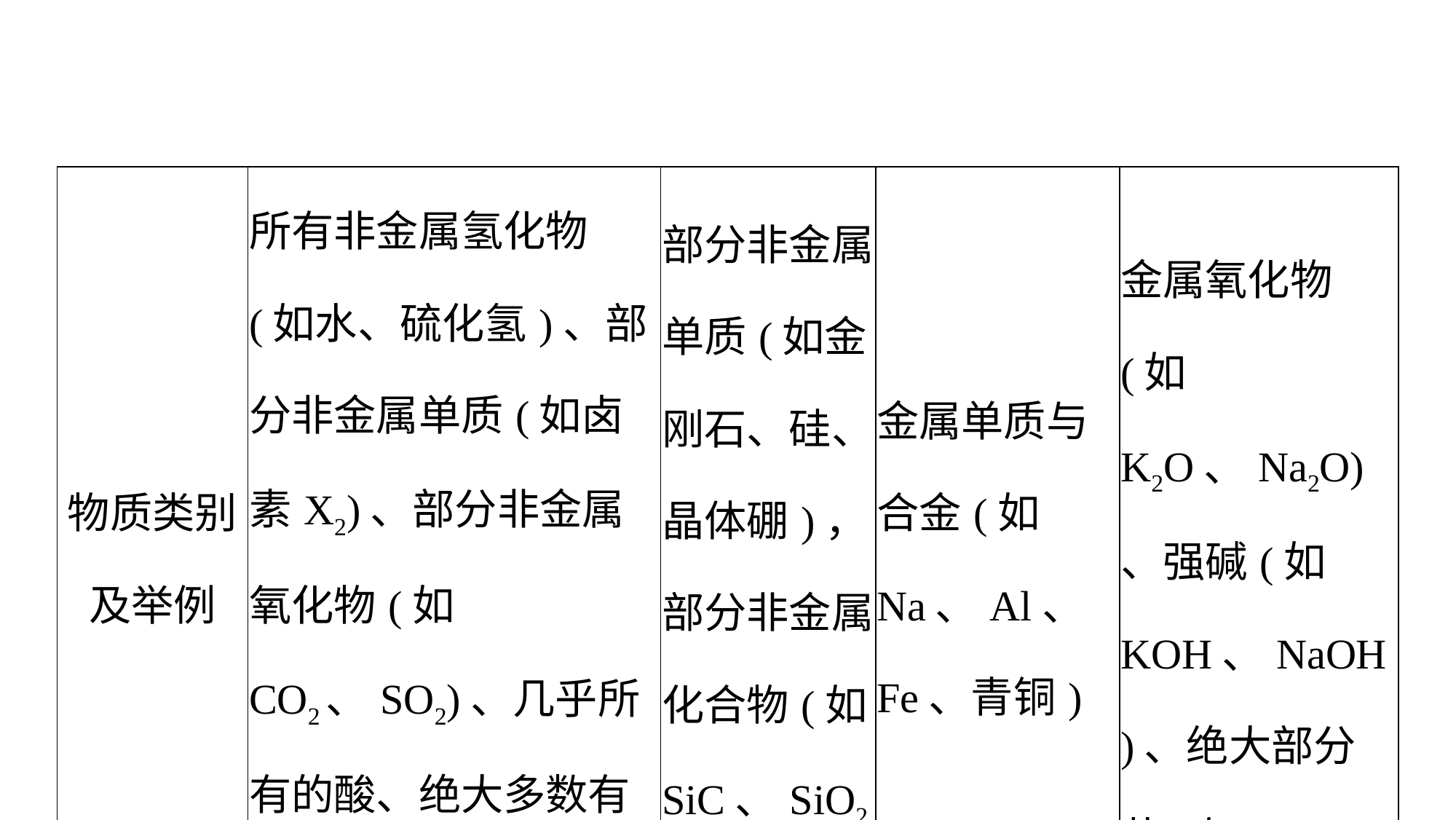

| 物质类别及举例 | 所有非金属氢化物(如水、硫化氢)、部分非金属单质(如卤素X2)、部分非金属氧化物(如CO2、SO2)、几乎所有的酸、绝大多数有机物(有机盐除外) | 部分非金属单质(如金刚石、硅、晶体硼)，部分非金属化合物(如SiC、SiO2) | 金属单质与合金(如Na、Al、Fe、青铜) | 金属氧化物(如K2O、Na2O)、强碱(如KOH、NaOH)、绝大部分盐(如NaCl) |
| --- | --- | --- | --- | --- |